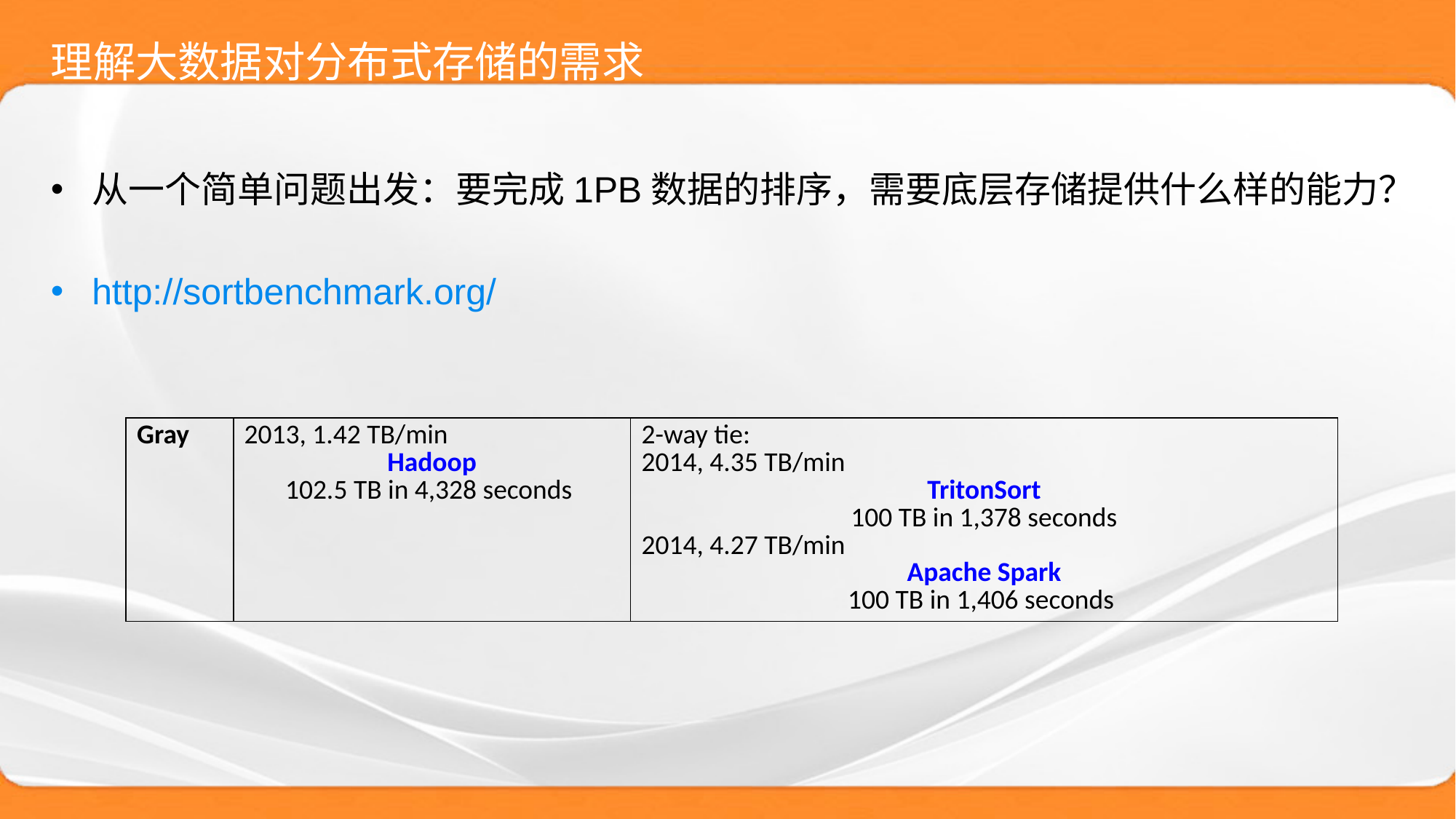

从一个简单问题出发：要完成1PB数据的排序，需要底层存储提供什么样的能力？

http://sortbenchmark.org/
理解大数据对分布式存储的需求
| Gray | 2013, 1.42 TB/min Hadoop 102.5 TB in 4,328 seconds | 2-way tie: 2014, 4.35 TB/min TritonSort 100 TB in 1,378 seconds 2014, 4.27 TB/min Apache Spark 100 TB in 1,406 seconds |
| --- | --- | --- |